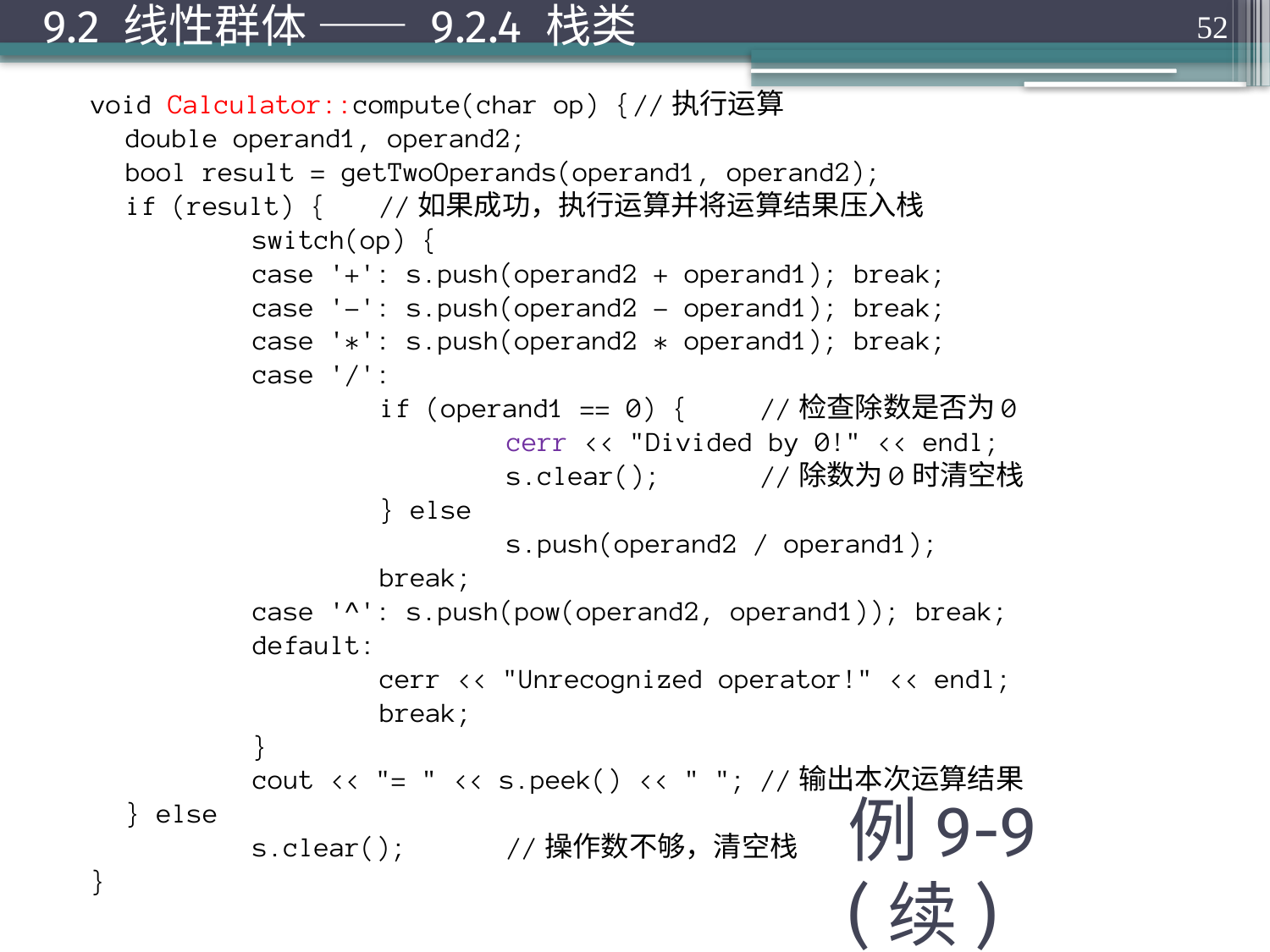

9.2 线性群体 —— 9.2.4 栈类
52
void Calculator::compute(char op) {	//执行运算
	double operand1, operand2;
	bool result = getTwoOperands(operand1, operand2);
	if (result) {	//如果成功，执行运算并将运算结果压入栈
		switch(op) {
		case '+': s.push(operand2 + operand1); break;
		case '-': s.push(operand2 - operand1); break;
		case '*': s.push(operand2 * operand1); break;
		case '/':
			if (operand1 == 0) {	//检查除数是否为0
				cerr << "Divided by 0!" << endl;
				s.clear();	//除数为0时清空栈
			} else
				s.push(operand2 / operand1);
			break;
		case '^': s.push(pow(operand2, operand1)); break;
		default:
			cerr << "Unrecognized operator!" << endl;
			break;
		}
		cout << "= " << s.peek() << " ";	//输出本次运算结果
	} else
		s.clear();	//操作数不够，清空栈
}
# 例9-9 (续)